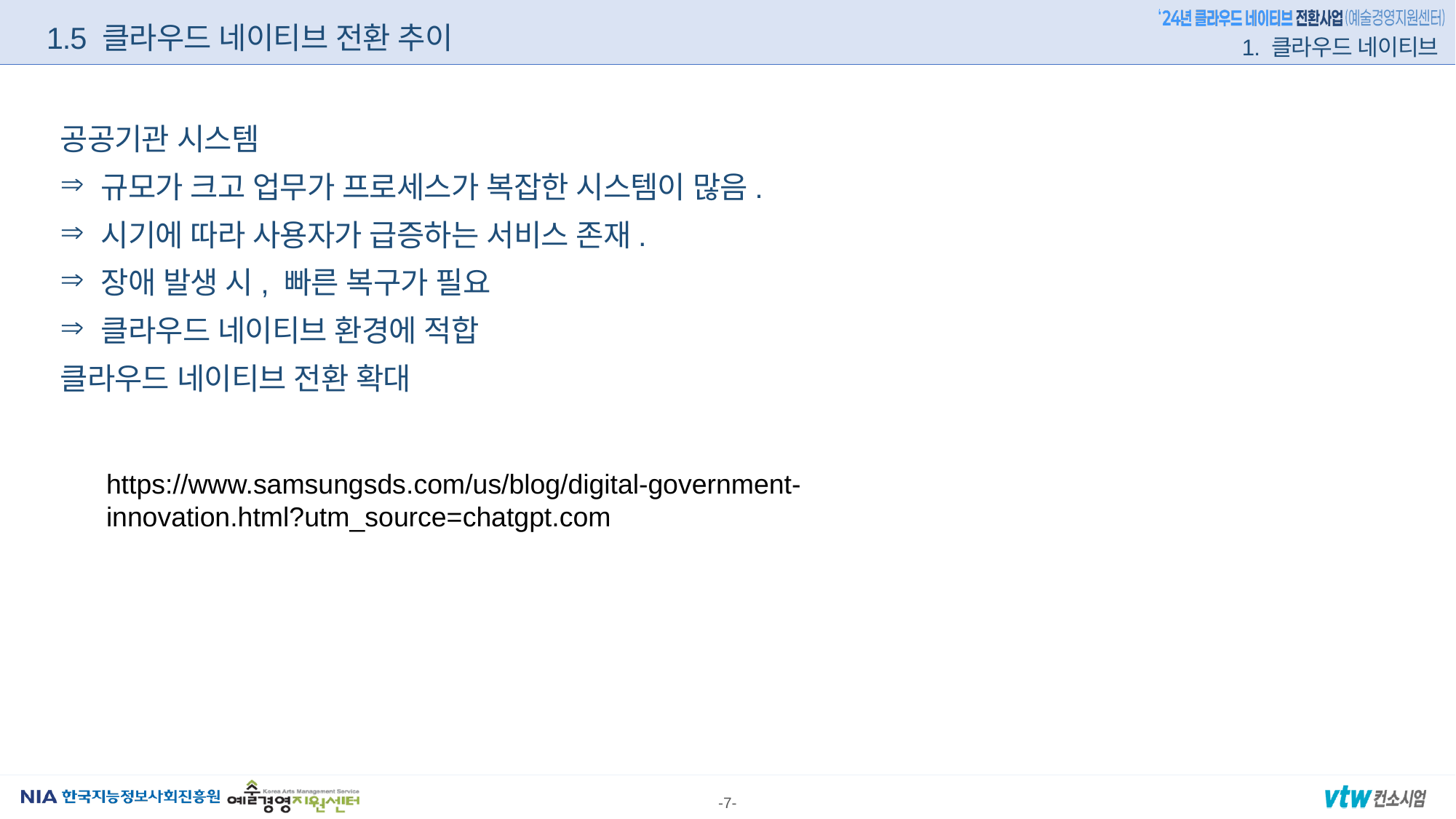

1.5 클라우드 네이티브 전환 추이
1. 클라우드 네이티브
공공기관 시스템
규모가 크고 업무가 프로세스가 복잡한 시스템이 많음.
시기에 따라 사용자가 급증하는 서비스 존재.
장애 발생 시, 빠른 복구가 필요
클라우드 네이티브 환경에 적합
클라우드 네이티브 전환 확대
https://www.samsungsds.com/us/blog/digital-government-innovation.html?utm_source=chatgpt.com